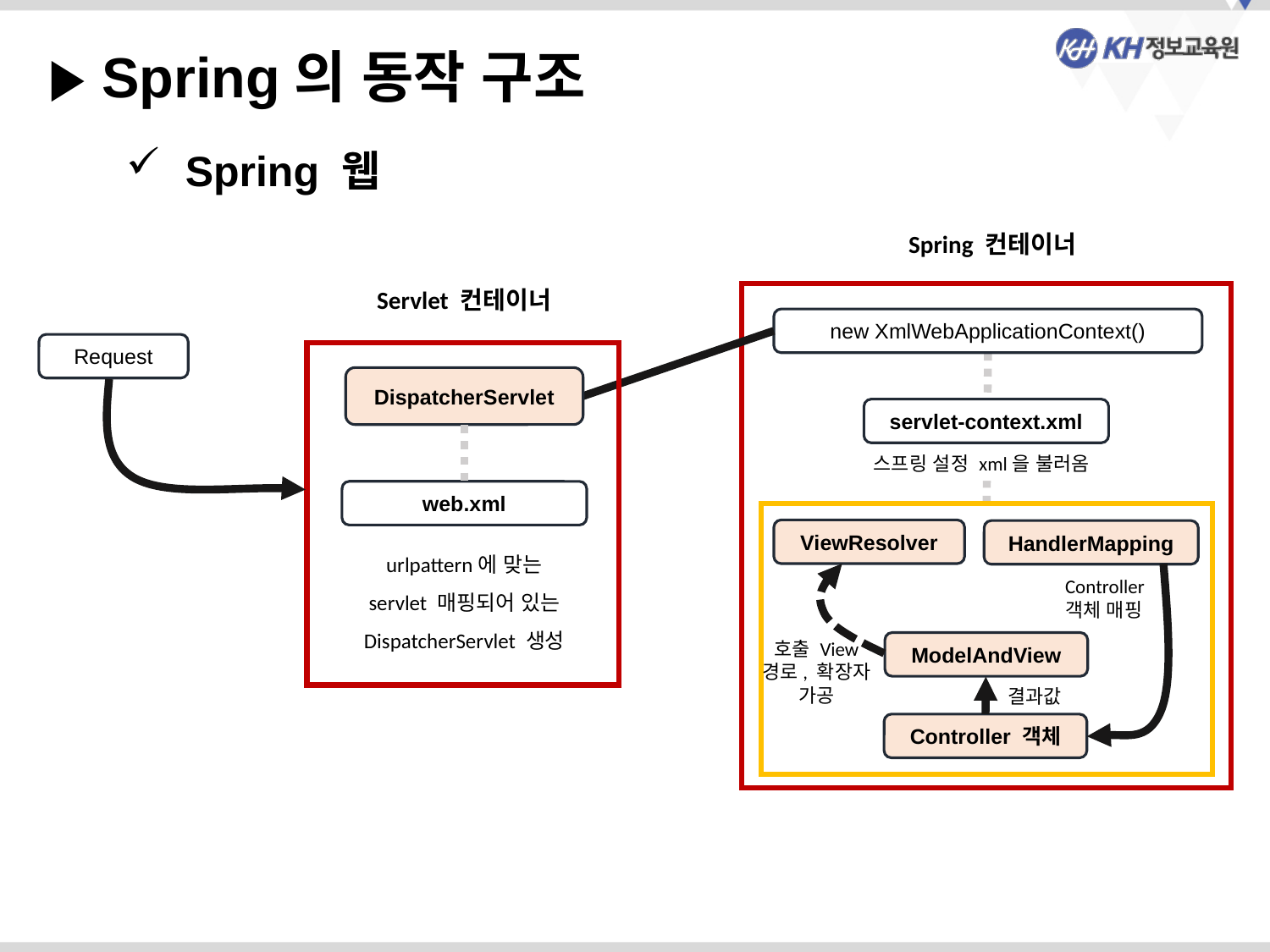

▶ Spring의 동작 구조
 Spring 웹
Spring 컨테이너

new XmlWebApplicationContext()
servlet-context.xml
스프링 설정 xml을 불러옴

ViewResolver
HandlerMapping

Controller
객체 매핑
호출 View
경로, 확장자
가공
ModelAndView
결과값
Controller 객체
Servlet 컨테이너

DispatcherServlet
web.xml
urlpattern에 맞는
servlet 매핑되어 있는
DispatcherServlet 생성
Request